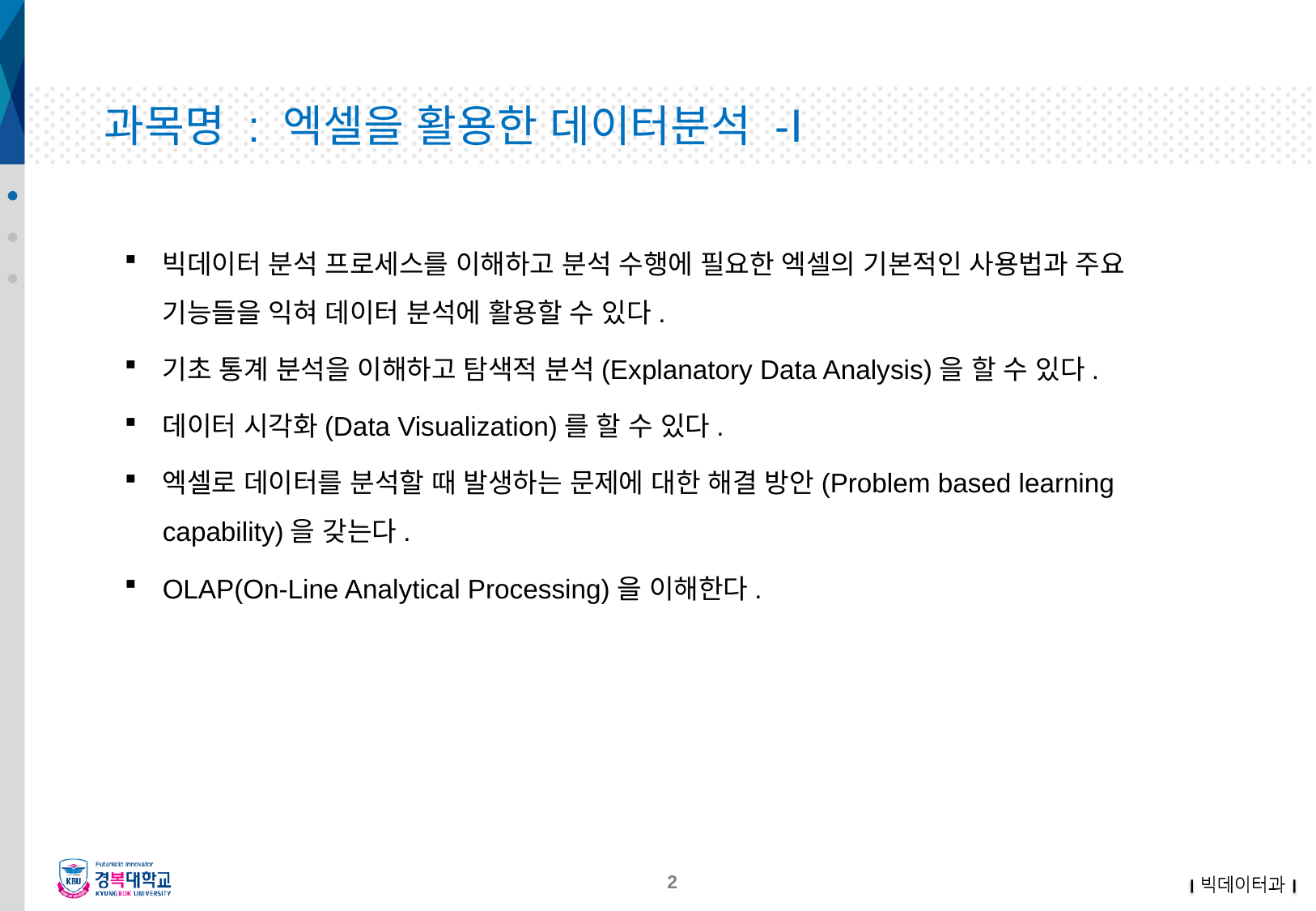

# 과목명 : 엑셀을 활용한 데이터분석 -Ⅰ
빅데이터 분석 프로세스를 이해하고 분석 수행에 필요한 엑셀의 기본적인 사용법과 주요 기능들을 익혀 데이터 분석에 활용할 수 있다.
기초 통계 분석을 이해하고 탐색적 분석(Explanatory Data Analysis)을 할 수 있다.
데이터 시각화(Data Visualization)를 할 수 있다.
엑셀로 데이터를 분석할 때 발생하는 문제에 대한 해결 방안(Problem based learning capability)을 갖는다.
OLAP(On-Line Analytical Processing)을 이해한다.